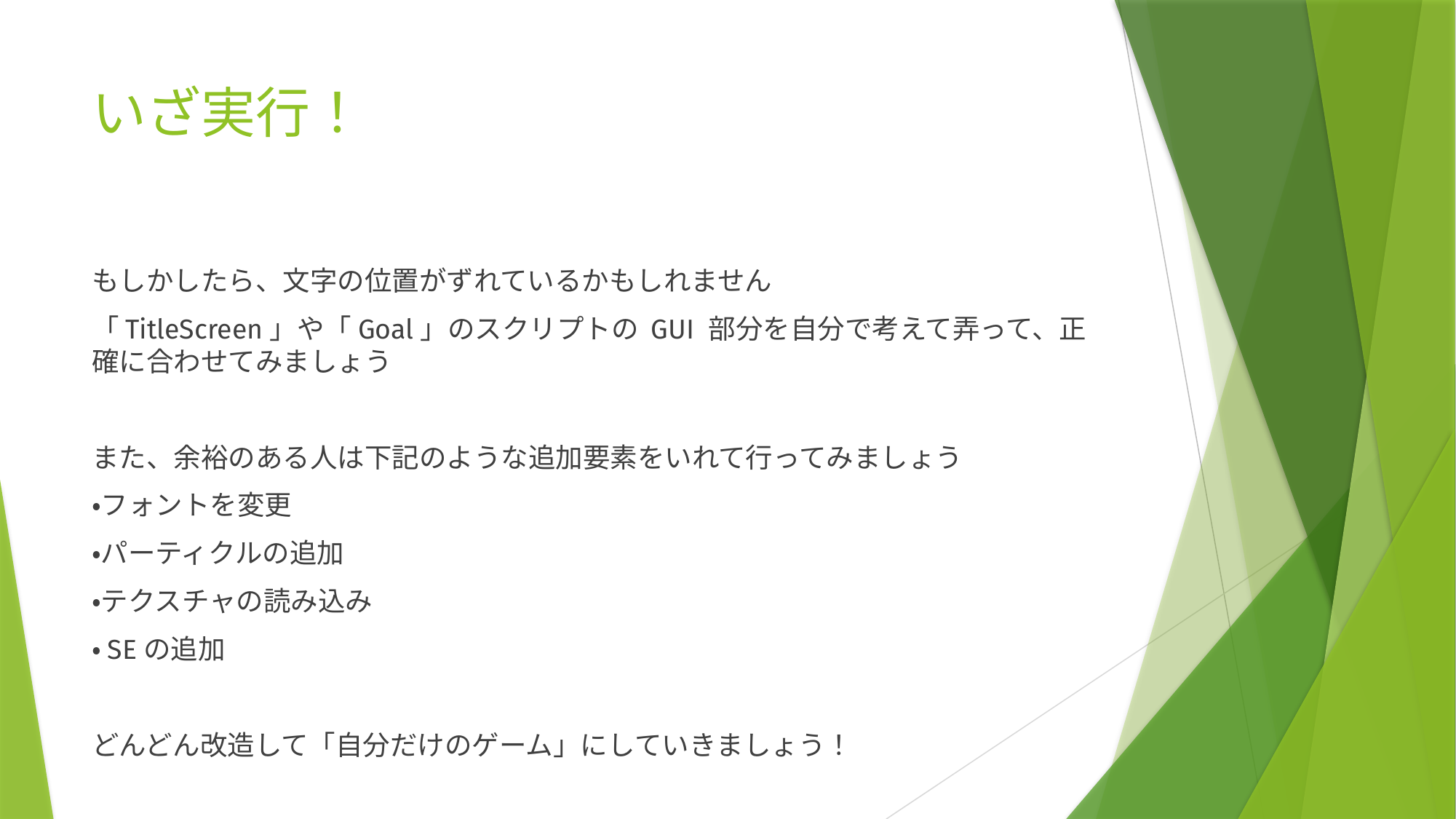

# いざ実行！
もしかしたら、文字の位置がずれているかもしれません
「TitleScreen」や「Goal」のスクリプトの GUI 部分を自分で考えて弄って、正確に合わせてみましょう

また、余裕のある人は下記のような追加要素をいれて行ってみましょう
・フォントを変更
・パーティクルの追加
・テクスチャの読み込み
・SEの追加

どんどん改造して「自分だけのゲーム」にしていきましょう！